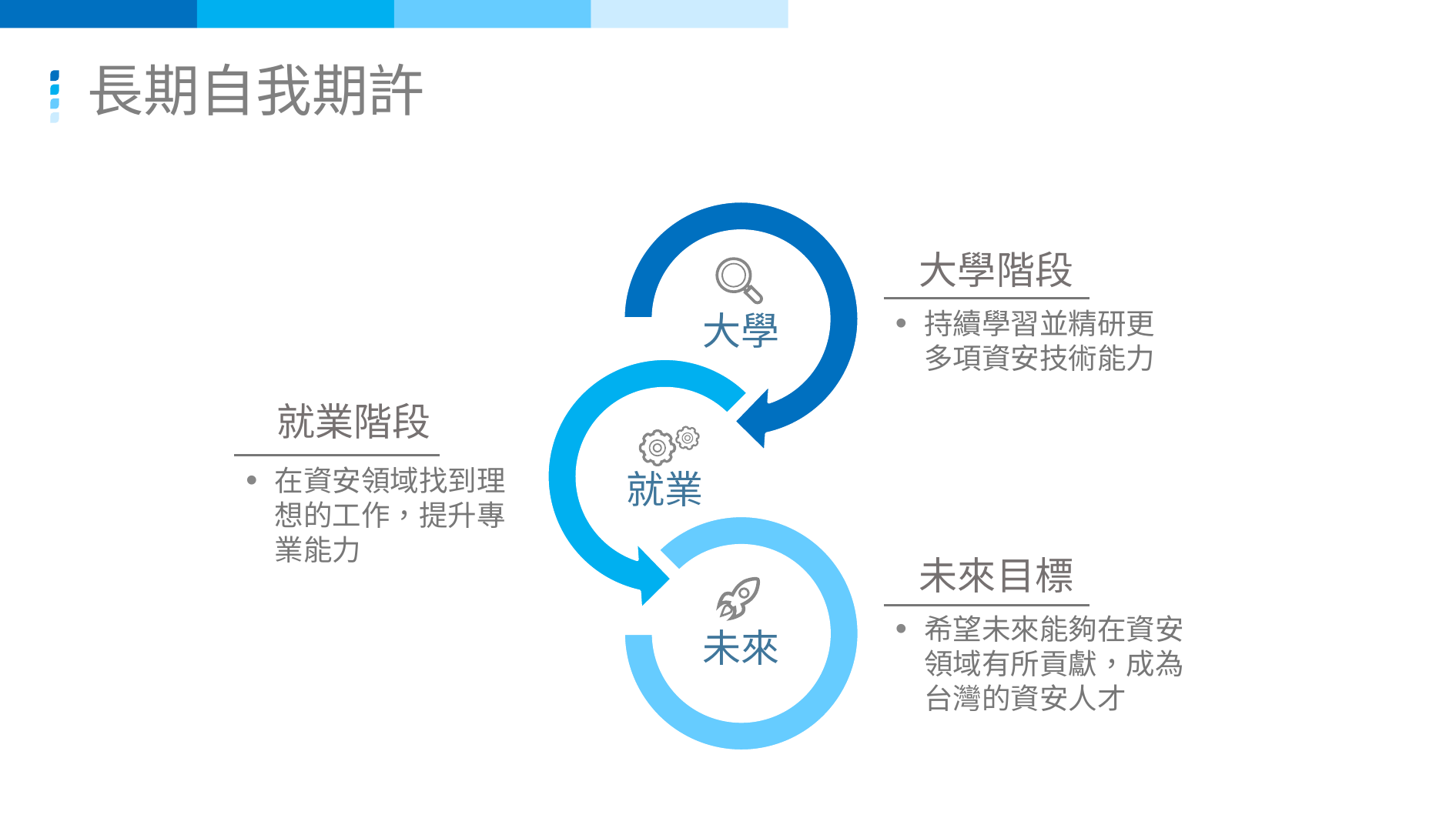

長期自我期許
大學
就業
未來
大學階段
探索

持續學習並精研更多項資安技術能力
就業階段
设计

在資安領域找到理想的工作，提升專業能力
未來目標
开发

希望未來能夠在資安領域有所貢獻，成為台灣的資安人才